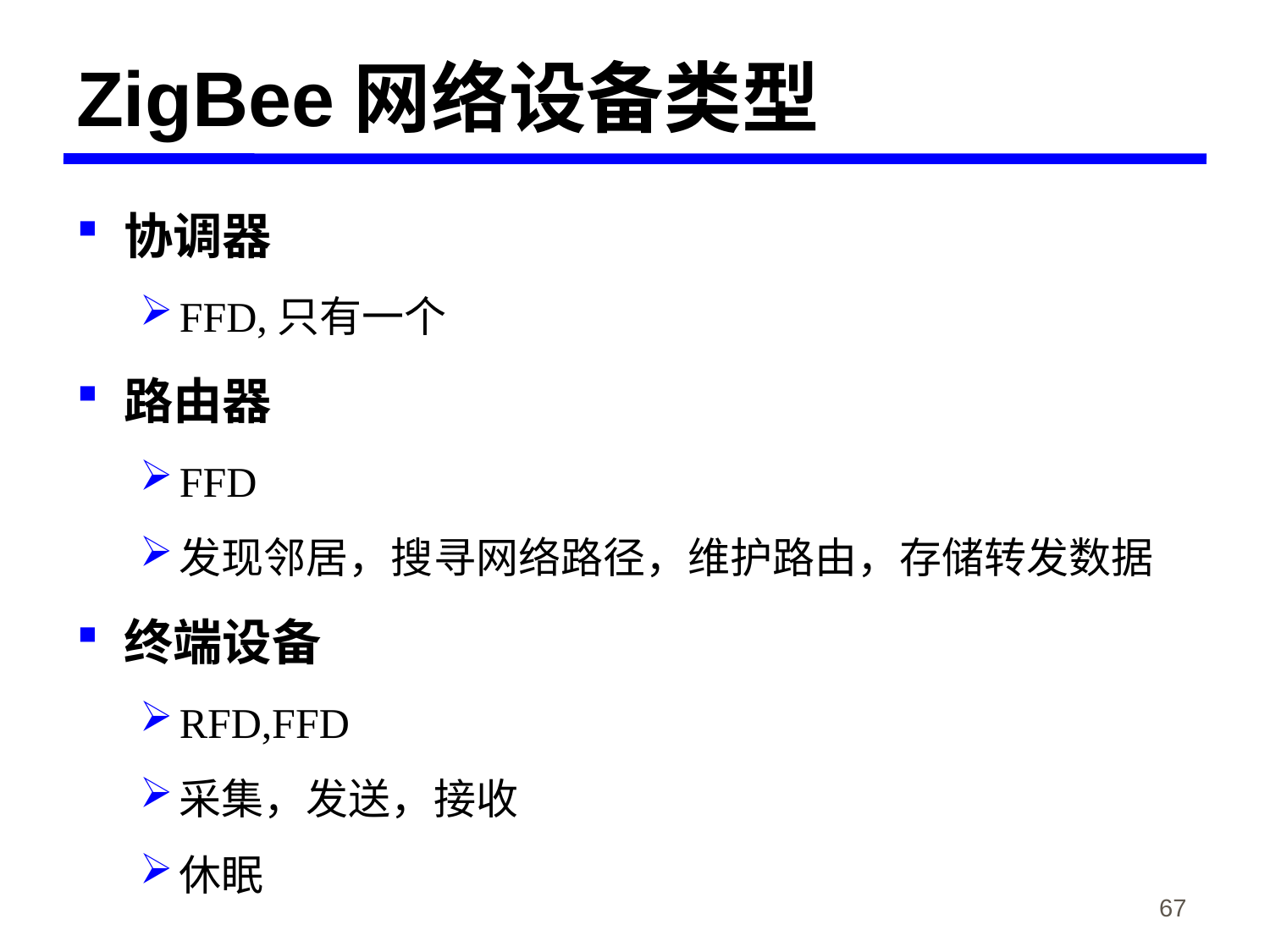

# ZigBee网络设备类型
协调器
FFD,只有一个
路由器
FFD
发现邻居，搜寻网络路径，维护路由，存储转发数据
终端设备
RFD,FFD
采集，发送，接收
休眠
《物联网概论》-韩毅刚
67